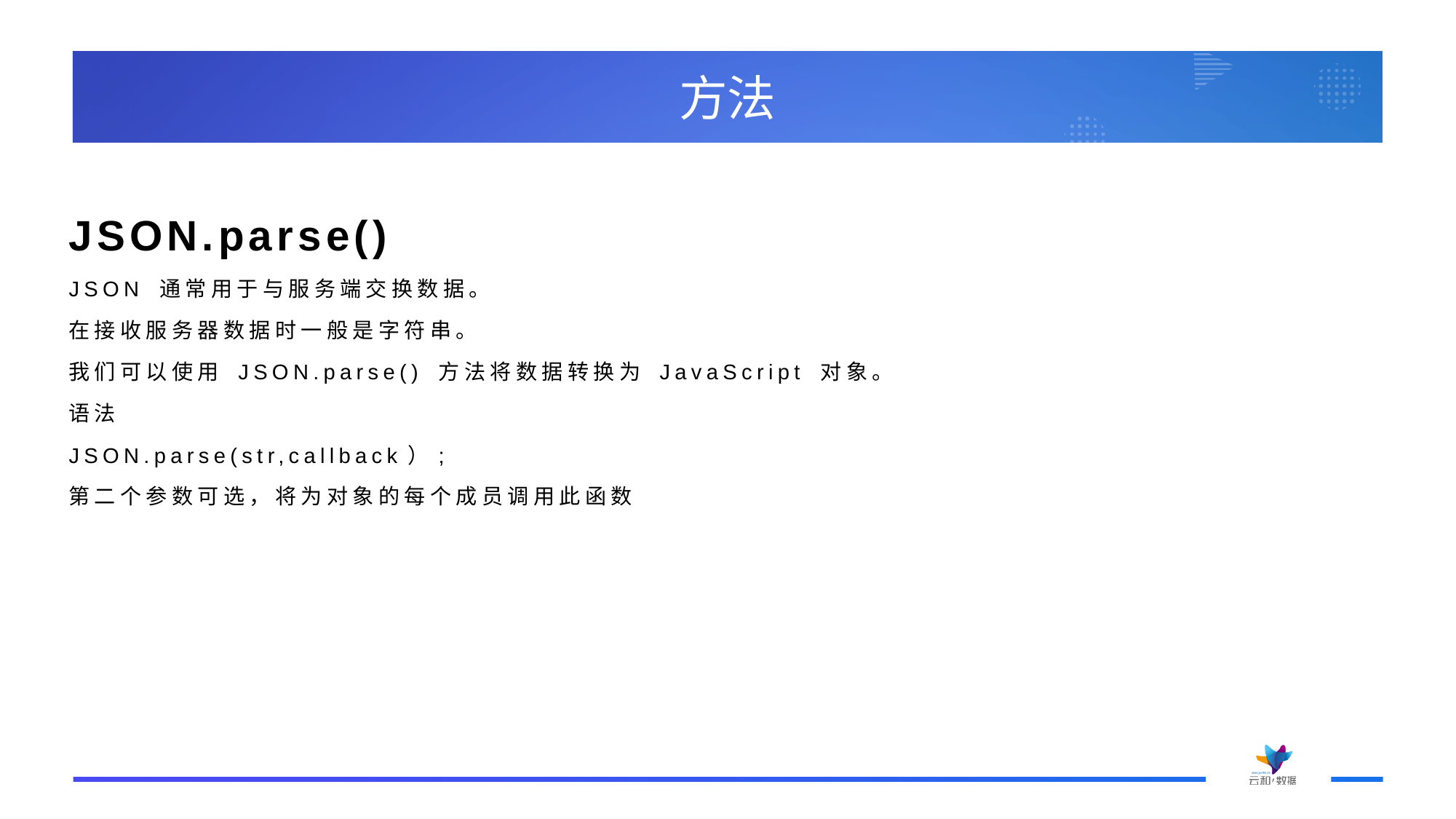

# 方法

JSON.parse()
JSON 通常用于与服务端交换数据。
在接收服务器数据时一般是字符串。
我们可以使用 JSON.parse() 方法将数据转换为 JavaScript 对象。
语法
JSON.parse(str,callback）;
第二个参数可选，将为对象的每个成员调用此函数